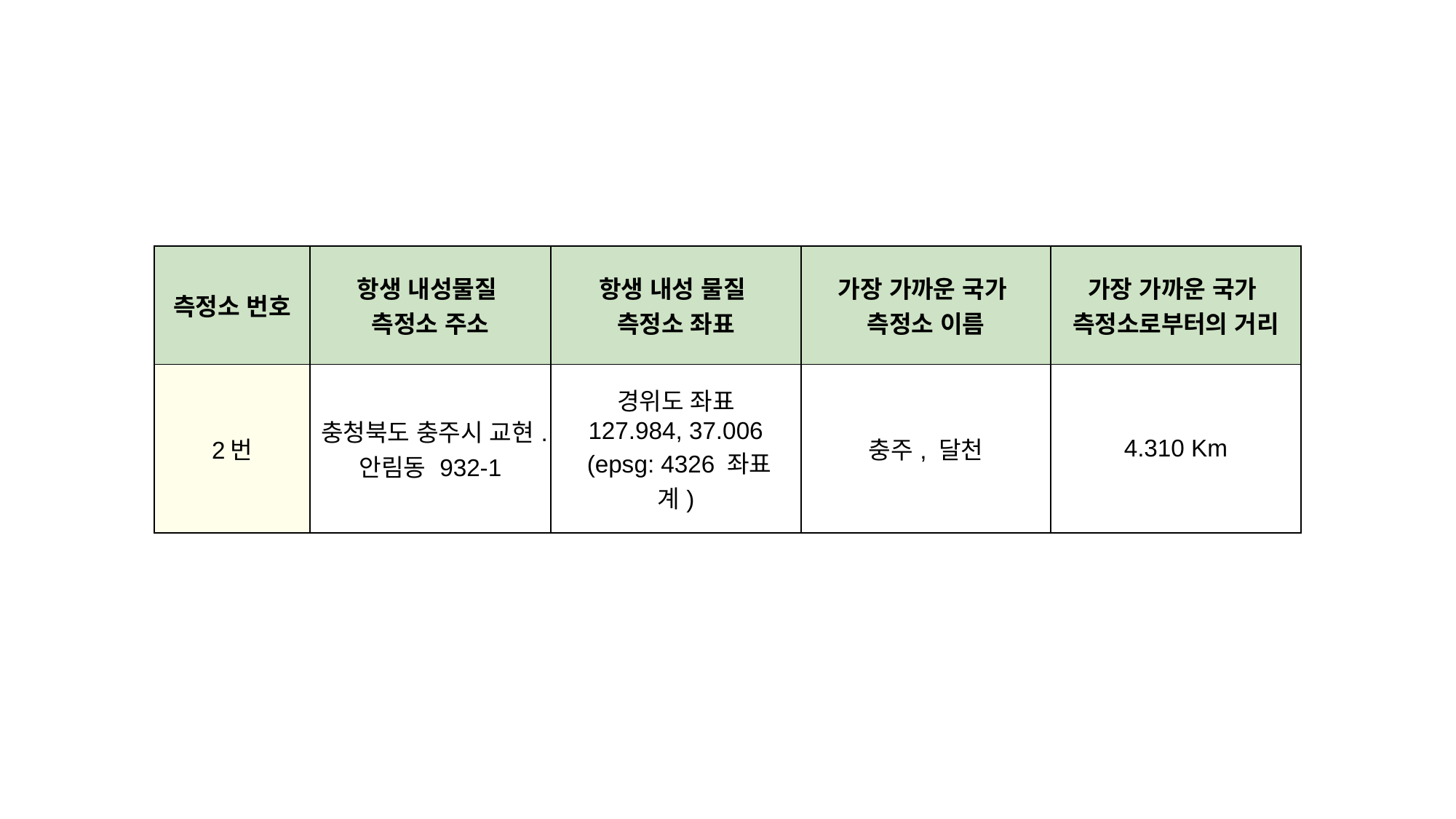

| 측정소 번호 | 항생 내성물질 측정소 주소 | 항생 내성 물질 측정소 좌표 | 가장 가까운 국가 측정소 이름 | 가장 가까운 국가 측정소로부터의 거리 |
| --- | --- | --- | --- | --- |
| 2번 | 충청북도 충주시 교현.안림동 932-1 | 경위도 좌표 127.984, 37.006 (epsg: 4326 좌표계) | 충주, 달천 | 4.310 Km |